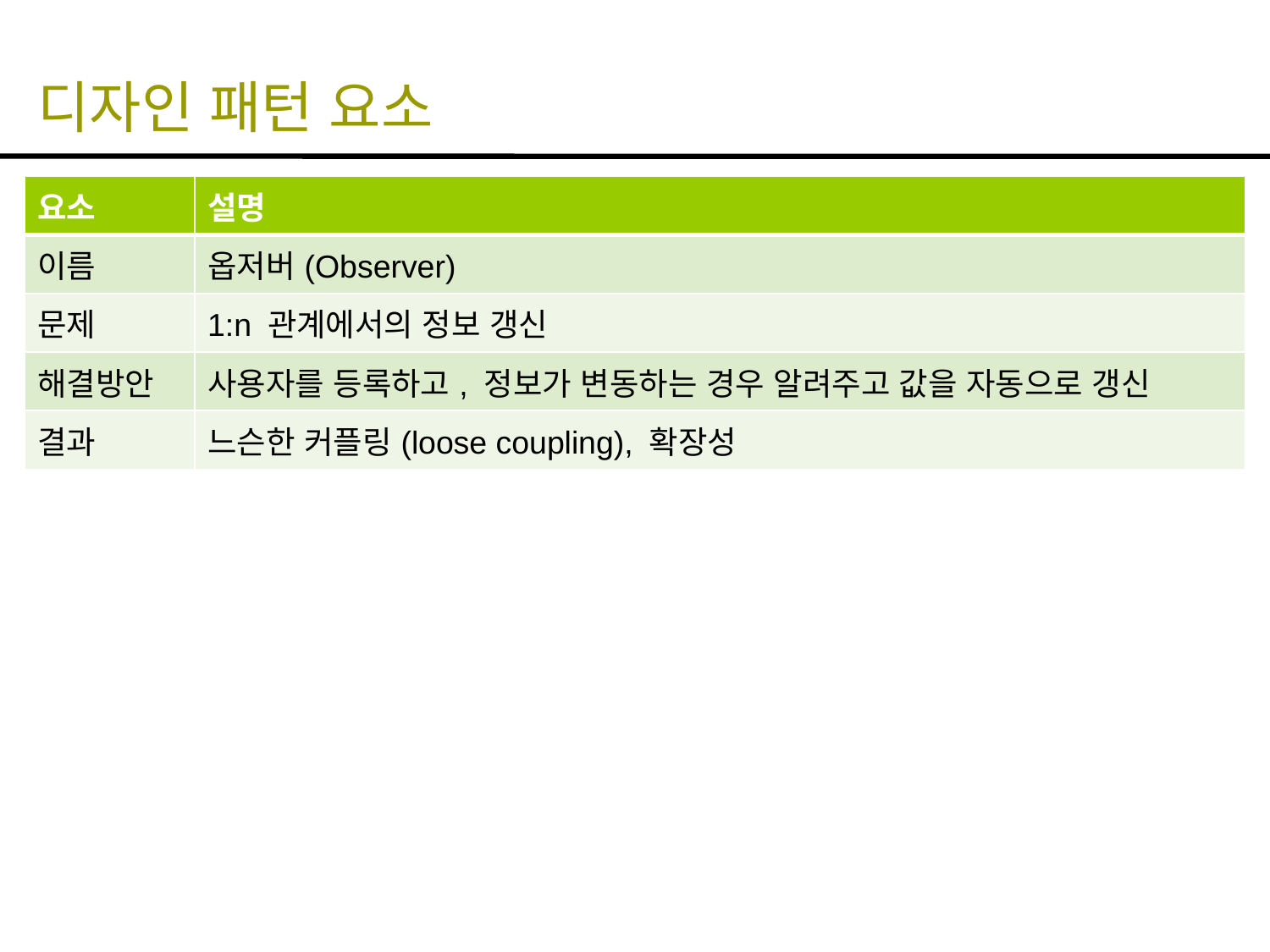

# 디자인 패턴 요소
| 요소 | 설명 |
| --- | --- |
| 이름 | 옵저버(Observer) |
| 문제 | 1:n 관계에서의 정보 갱신 |
| 해결방안 | 사용자를 등록하고, 정보가 변동하는 경우 알려주고 값을 자동으로 갱신 |
| 결과 | 느슨한 커플링(loose coupling), 확장성 |